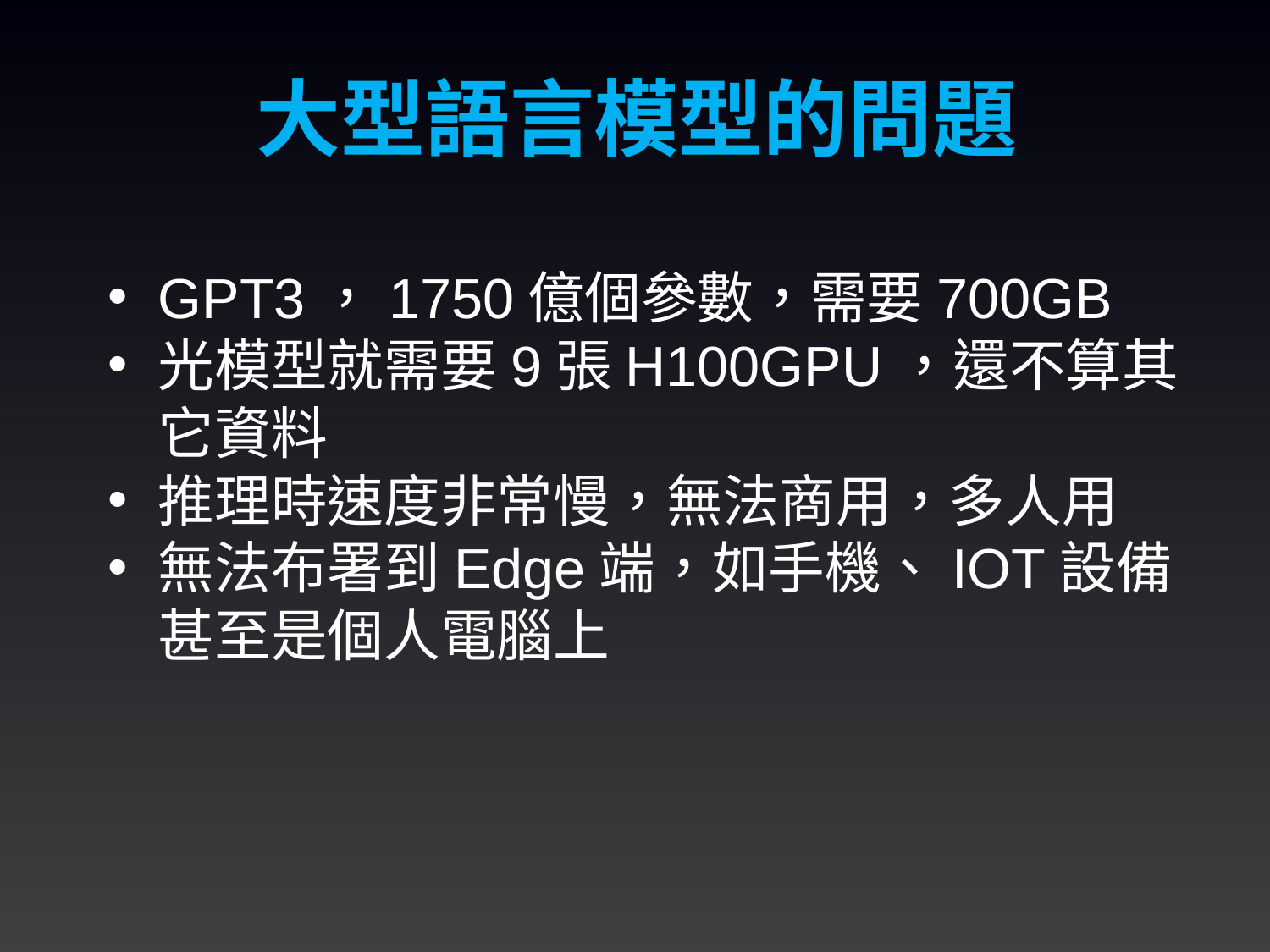

大型語言模型的問題
GPT3，1750億個參數，需要700GB
光模型就需要9張H100GPU，還不算其它資料
推理時速度非常慢，無法商用，多人用
無法布署到Edge端，如手機、IOT設備甚至是個人電腦上